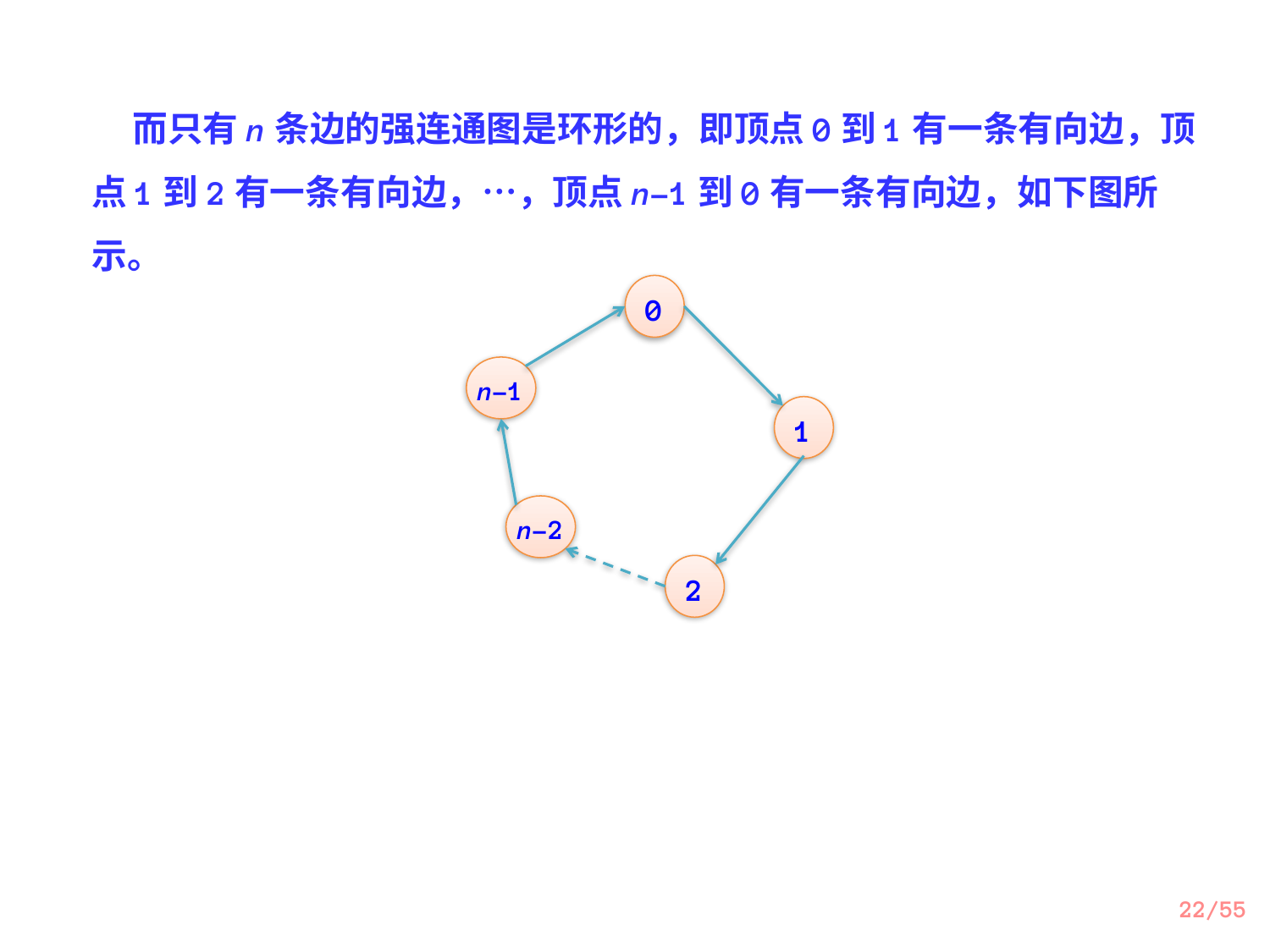

而只有n条边的强连通图是环形的，即顶点0到1有一条有向边，顶点1到2有一条有向边，…，顶点n-1到0有一条有向边，如下图所示。
0
n-1
1
n-2
2
22/55